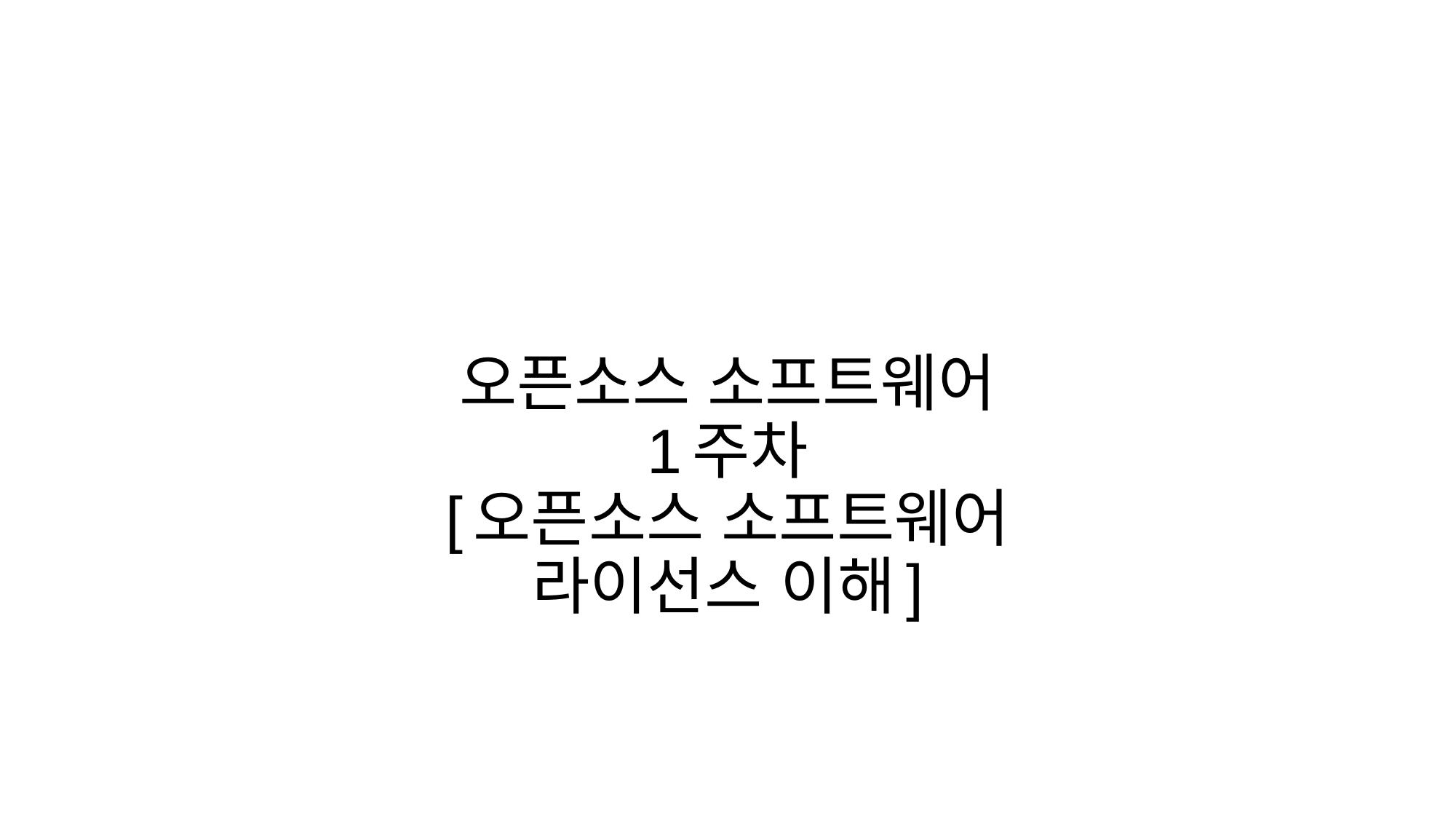

# 오픈소스 소프트웨어 1주차 [오픈소스 소프트웨어 라이선스 이해]